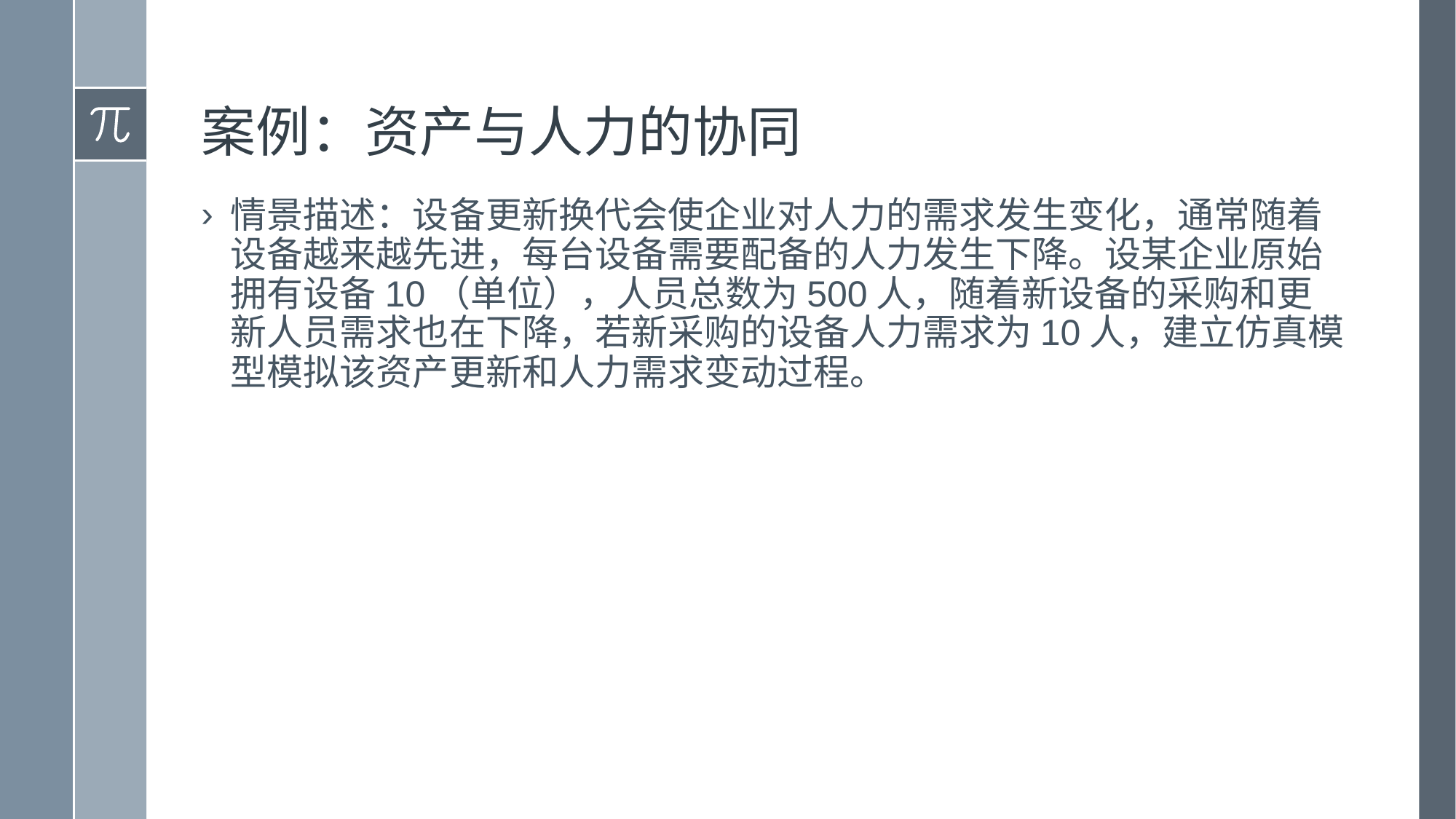

# 案例：资产与人力的协同
情景描述：设备更新换代会使企业对人力的需求发生变化，通常随着设备越来越先进，每台设备需要配备的人力发生下降。设某企业原始拥有设备10（单位），人员总数为500人，随着新设备的采购和更新人员需求也在下降，若新采购的设备人力需求为10人，建立仿真模型模拟该资产更新和人力需求变动过程。